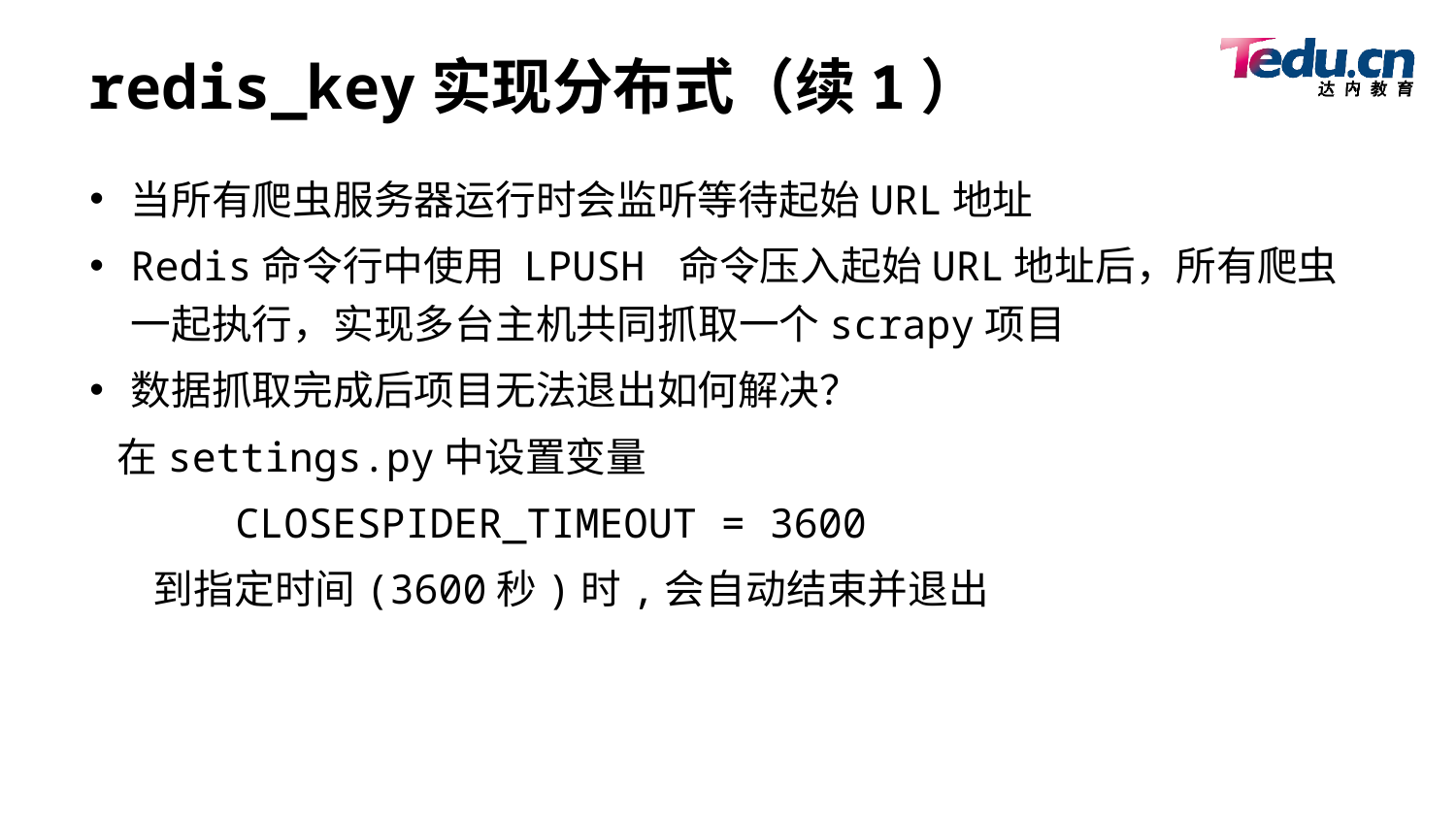

# redis_key实现分布式（续1）
当所有爬虫服务器运行时会监听等待起始URL地址
Redis命令行中使用 LPUSH 命令压入起始URL地址后，所有爬虫一起执行，实现多台主机共同抓取一个scrapy项目
数据抓取完成后项目无法退出如何解决？
  在settings.py中设置变量
      CLOSESPIDER_TIMEOUT = 3600
      到指定时间(3600秒)时,会自动结束并退出